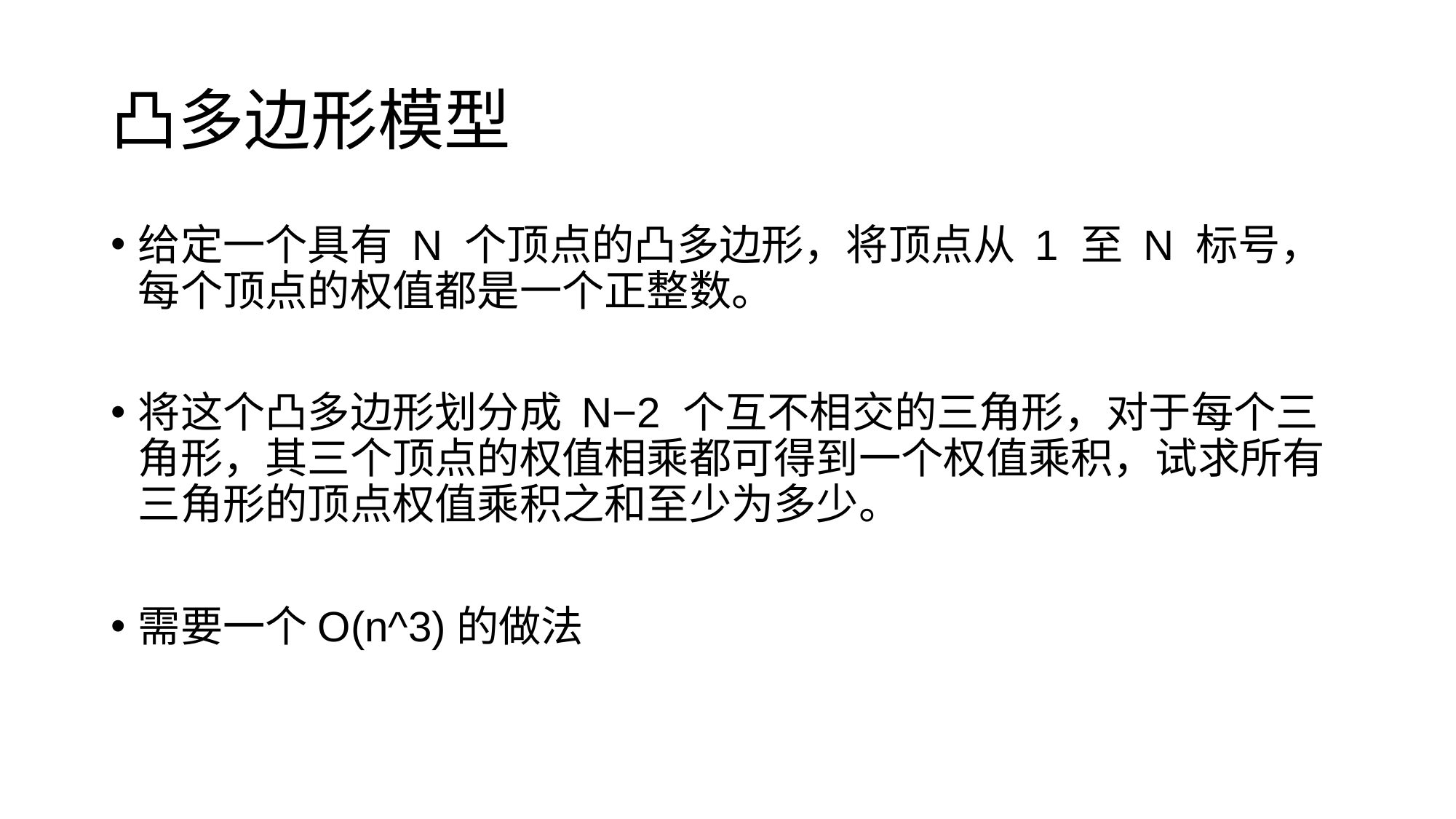

# 凸多边形模型
给定一个具有 N 个顶点的凸多边形，将顶点从 1 至 N 标号，每个顶点的权值都是一个正整数。

将这个凸多边形划分成 N−2 个互不相交的三角形，对于每个三角形，其三个顶点的权值相乘都可得到一个权值乘积，试求所有三角形的顶点权值乘积之和至少为多少。

需要一个O(n^3)的做法